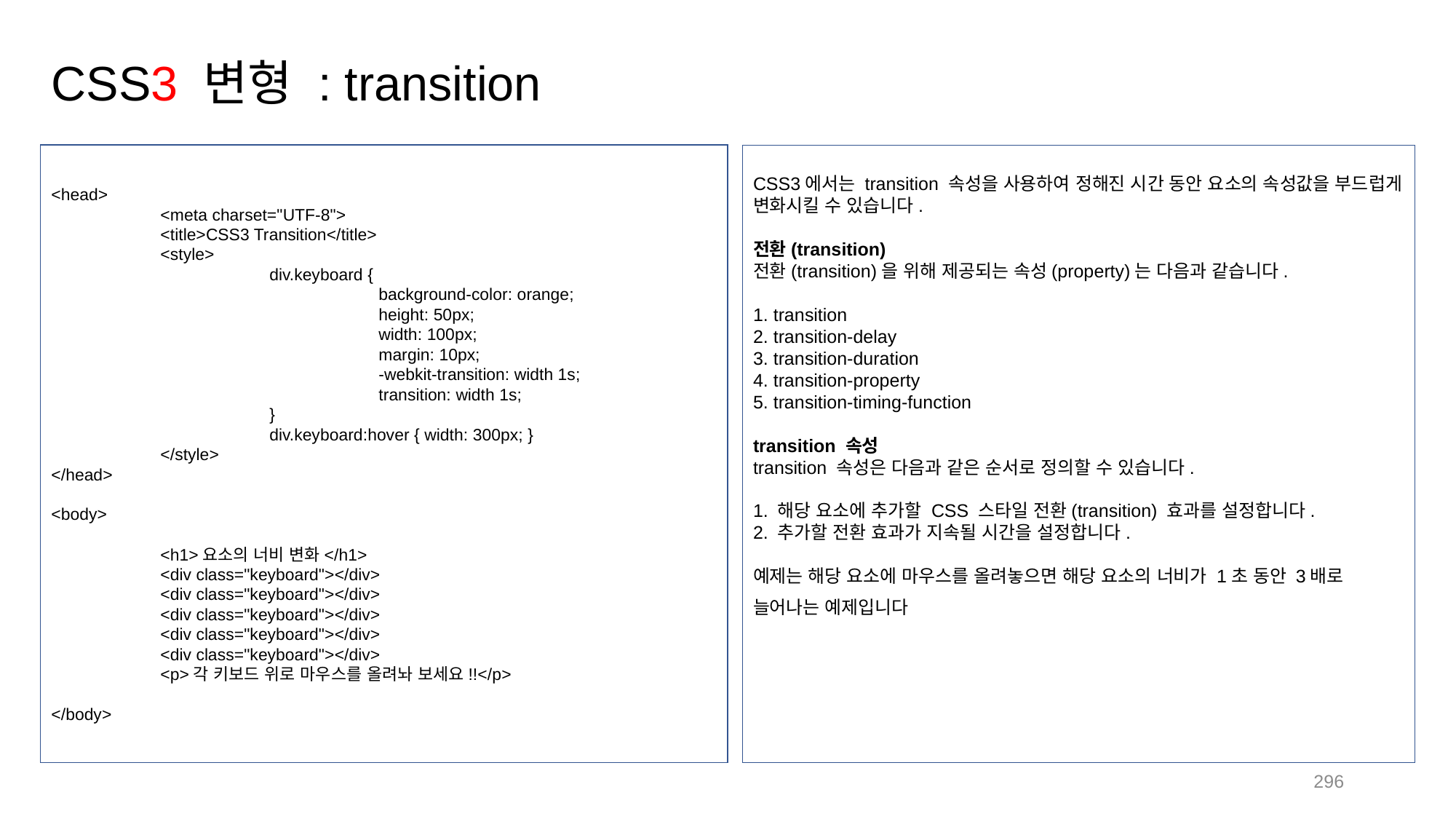

# CSS3 변형 : transition
<head>
	<meta charset="UTF-8">
	<title>CSS3 Transition</title>
	<style>
		div.keyboard {
			background-color: orange;
			height: 50px;
			width: 100px;
			margin: 10px;
			-webkit-transition: width 1s;
			transition: width 1s;
		}
		div.keyboard:hover { width: 300px; }
	</style>
</head>

<body>

	<h1>요소의 너비 변화</h1>
	<div class="keyboard"></div>
	<div class="keyboard"></div>
	<div class="keyboard"></div>
	<div class="keyboard"></div>
	<div class="keyboard"></div>
	<p>각 키보드 위로 마우스를 올려놔 보세요!!</p>

</body>

CSS3에서는 transition 속성을 사용하여 정해진 시간 동안 요소의 속성값을 부드럽게 변화시킬 수 있습니다.

전환(transition)
전환(transition)을 위해 제공되는 속성(property)는 다음과 같습니다.

1. transition
2. transition-delay
3. transition-duration
4. transition-property
5. transition-timing-function

transition 속성
transition 속성은 다음과 같은 순서로 정의할 수 있습니다.

1. 해당 요소에 추가할 CSS 스타일 전환(transition) 효과를 설정합니다.
2. 추가할 전환 효과가 지속될 시간을 설정합니다.

예제는 해당 요소에 마우스를 올려놓으면 해당 요소의 너비가 1초 동안 3배로 늘어나는 예제입니다.
296